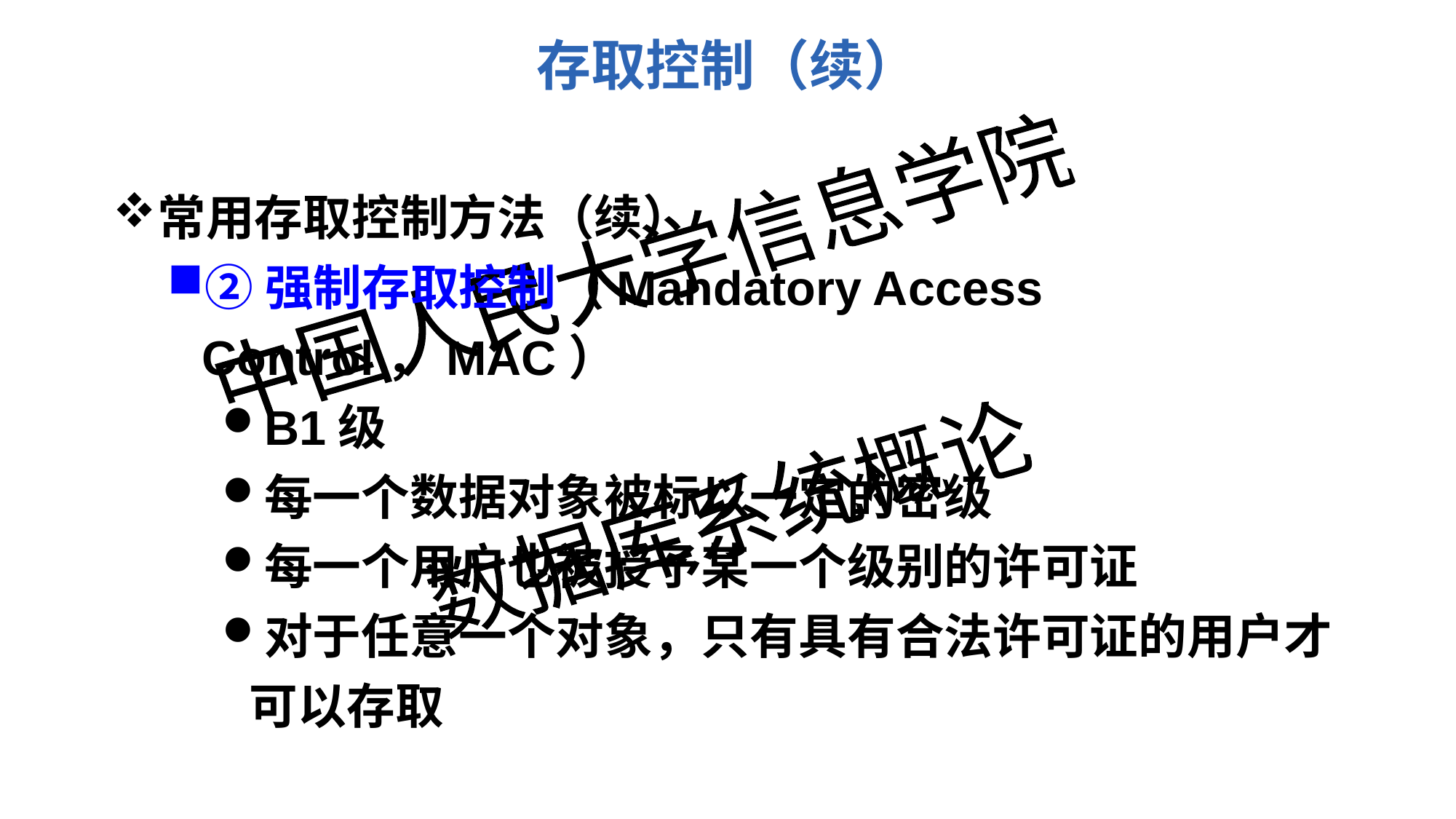

存取控制（续）
常用存取控制方法（续）
②强制存取控制（Mandatory Access Control，MAC）
B1级
每一个数据对象被标以一定的密级
每一个用户也被授予某一个级别的许可证
对于任意一个对象，只有具有合法许可证的用户才可以存取